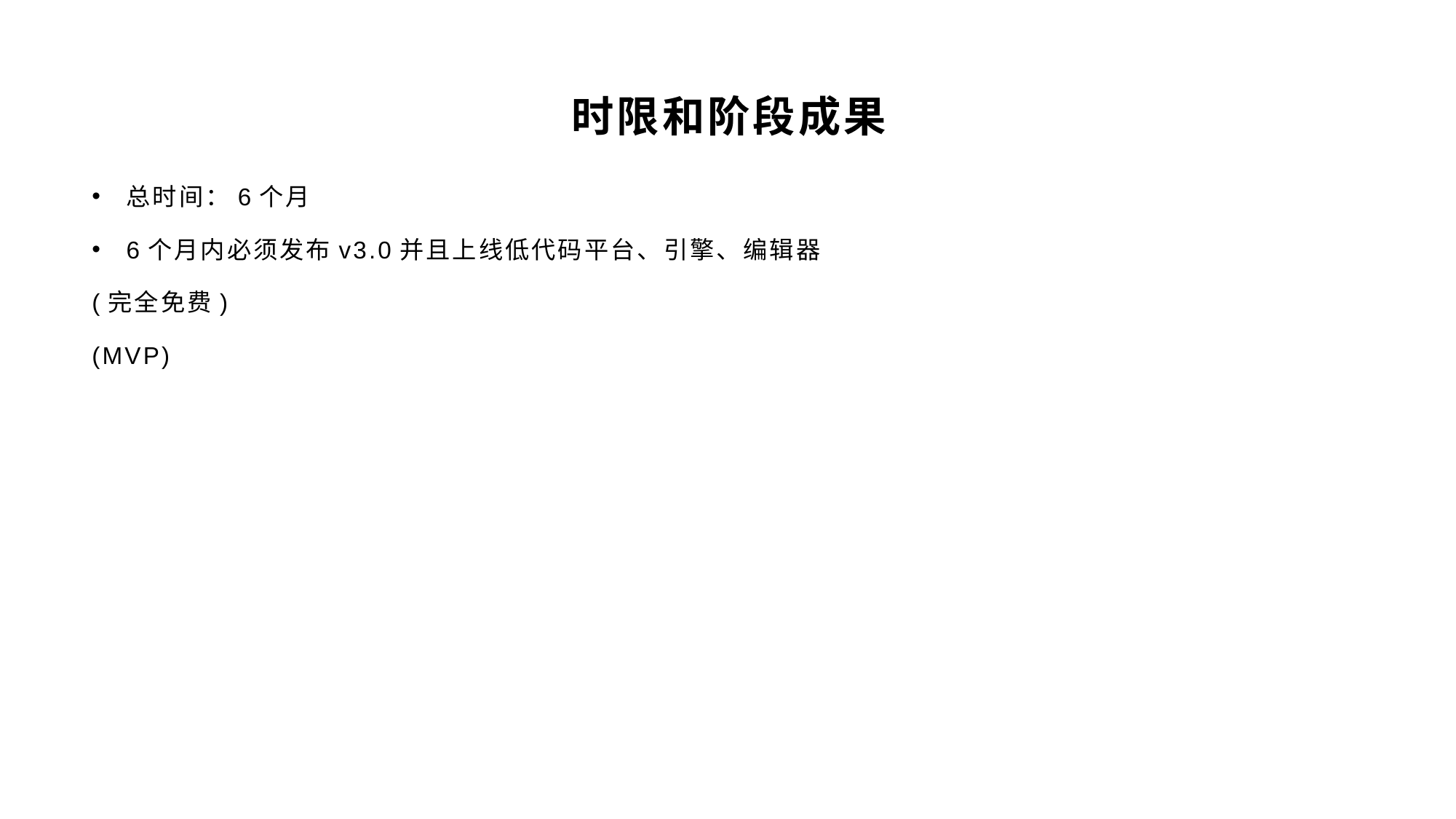

# 时限和阶段成果
总时间：6个月
6个月内必须发布v3.0并且上线低代码平台、引擎、编辑器
(完全免费)
(MVP)